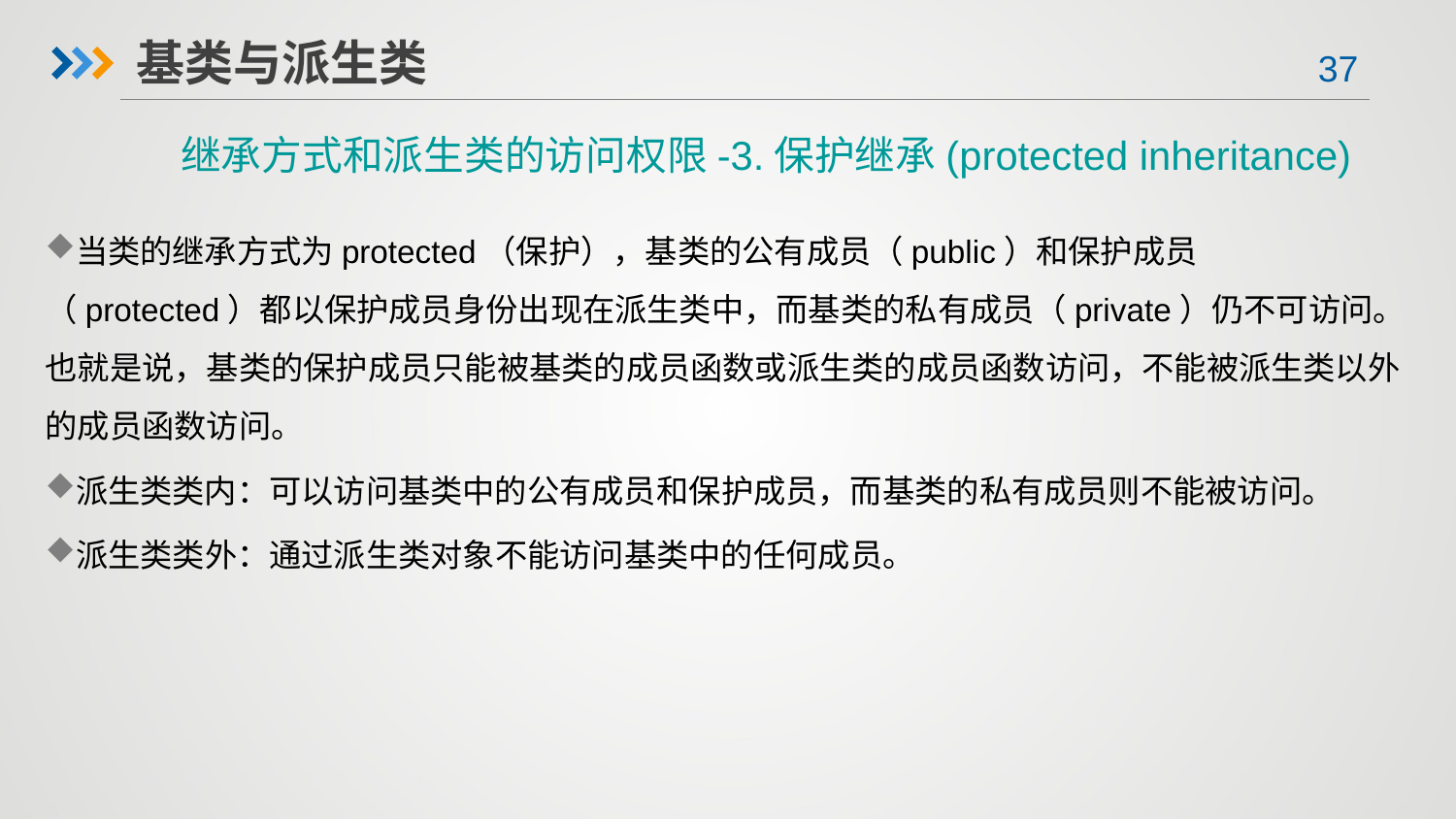

基类与派生类
继承方式和派生类的访问权限-3.保护继承(protected inheritance)
当类的继承方式为protected（保护），基类的公有成员（public）和保护成员（protected）都以保护成员身份出现在派生类中，而基类的私有成员（private）仍不可访问。也就是说，基类的保护成员只能被基类的成员函数或派生类的成员函数访问，不能被派生类以外的成员函数访问。
派生类类内：可以访问基类中的公有成员和保护成员，而基类的私有成员则不能被访问。
派生类类外：通过派生类对象不能访问基类中的任何成员。